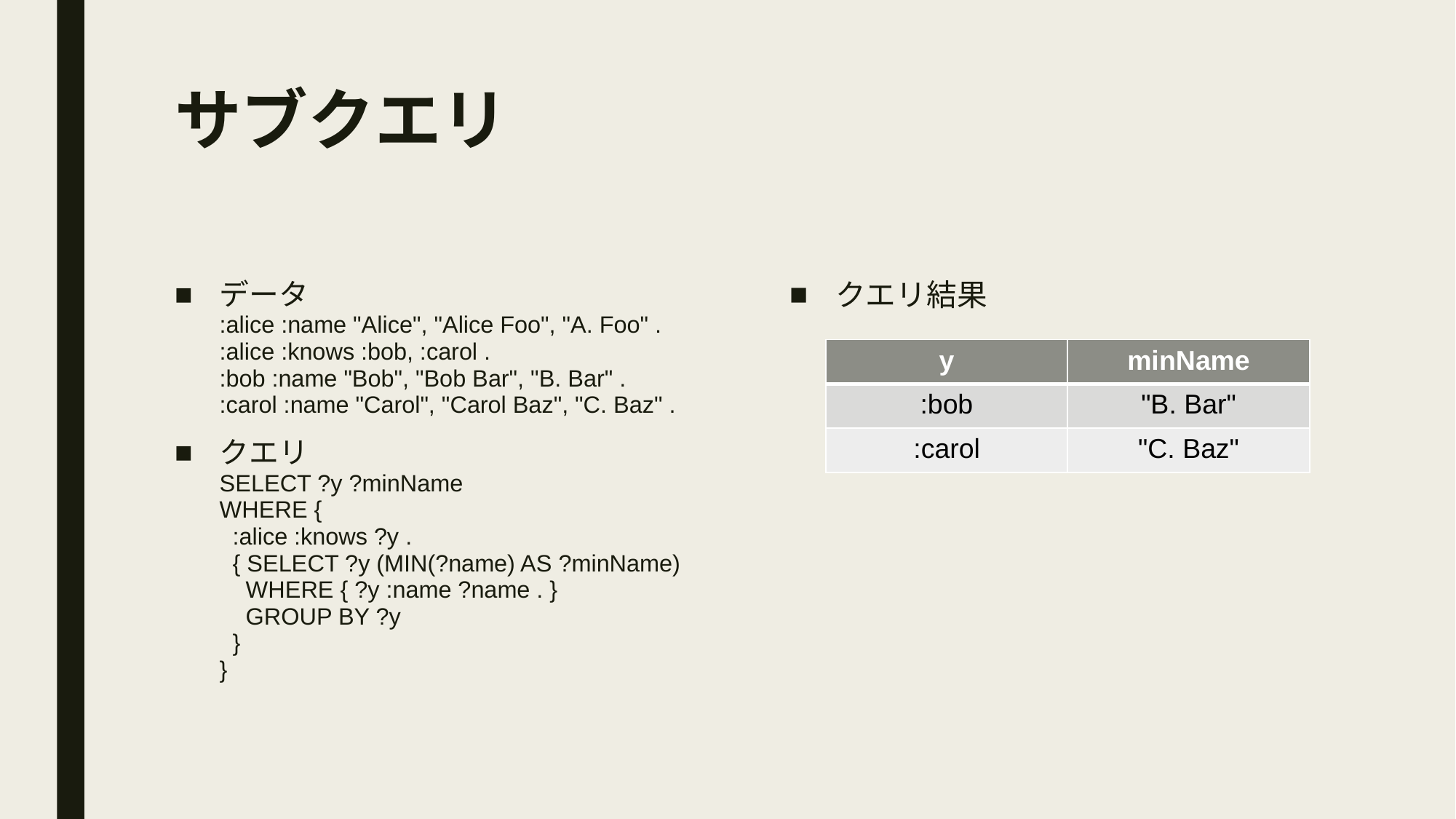

# サブクエリ
データ
:alice :name "Alice", "Alice Foo", "A. Foo" .
:alice :knows :bob, :carol .
:bob :name "Bob", "Bob Bar", "B. Bar" .
:carol :name "Carol", "Carol Baz", "C. Baz" .
クエリ
SELECT ?y ?minName
WHERE {
  :alice :knows ?y .
  { SELECT ?y (MIN(?name) AS ?minName)
    WHERE { ?y :name ?name . }
    GROUP BY ?y
  }
}
クエリ結果
| y | minName |
| --- | --- |
| :bob | "B. Bar" |
| :carol | "C. Baz" |